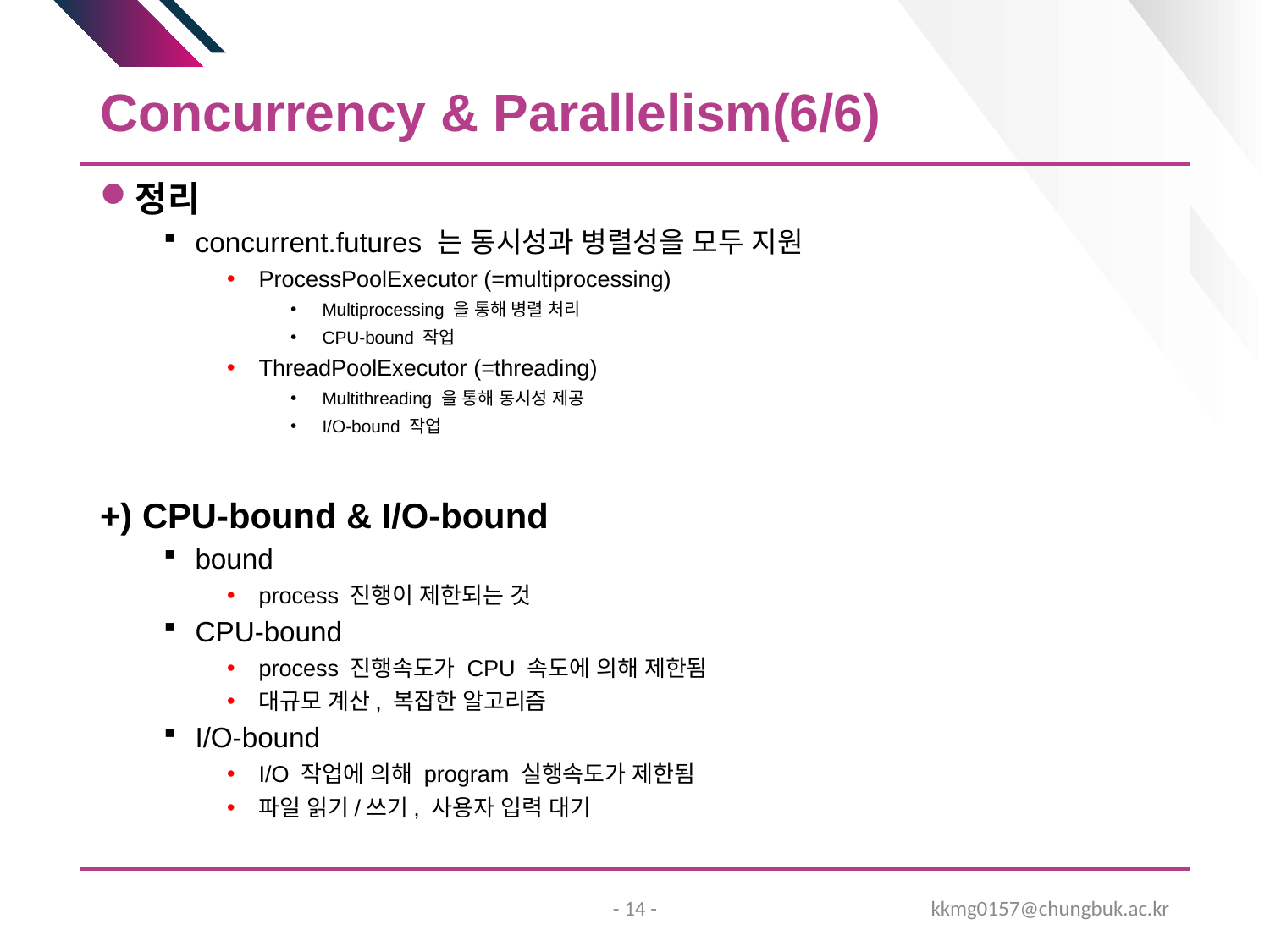

# Concurrency & Parallelism(6/6)
정리
concurrent.futures 는 동시성과 병렬성을 모두 지원
ProcessPoolExecutor (=multiprocessing)
Multiprocessing 을 통해 병렬 처리
CPU-bound 작업
ThreadPoolExecutor (=threading)
Multithreading 을 통해 동시성 제공
I/O-bound 작업

+) CPU-bound & I/O-bound
bound
process 진행이 제한되는 것
CPU-bound
process 진행속도가 CPU 속도에 의해 제한됨
대규모 계산, 복잡한 알고리즘
I/O-bound
I/O 작업에 의해 program 실행속도가 제한됨
파일 읽기/쓰기, 사용자 입력 대기
- 14 -
kkmg0157@chungbuk.ac.kr